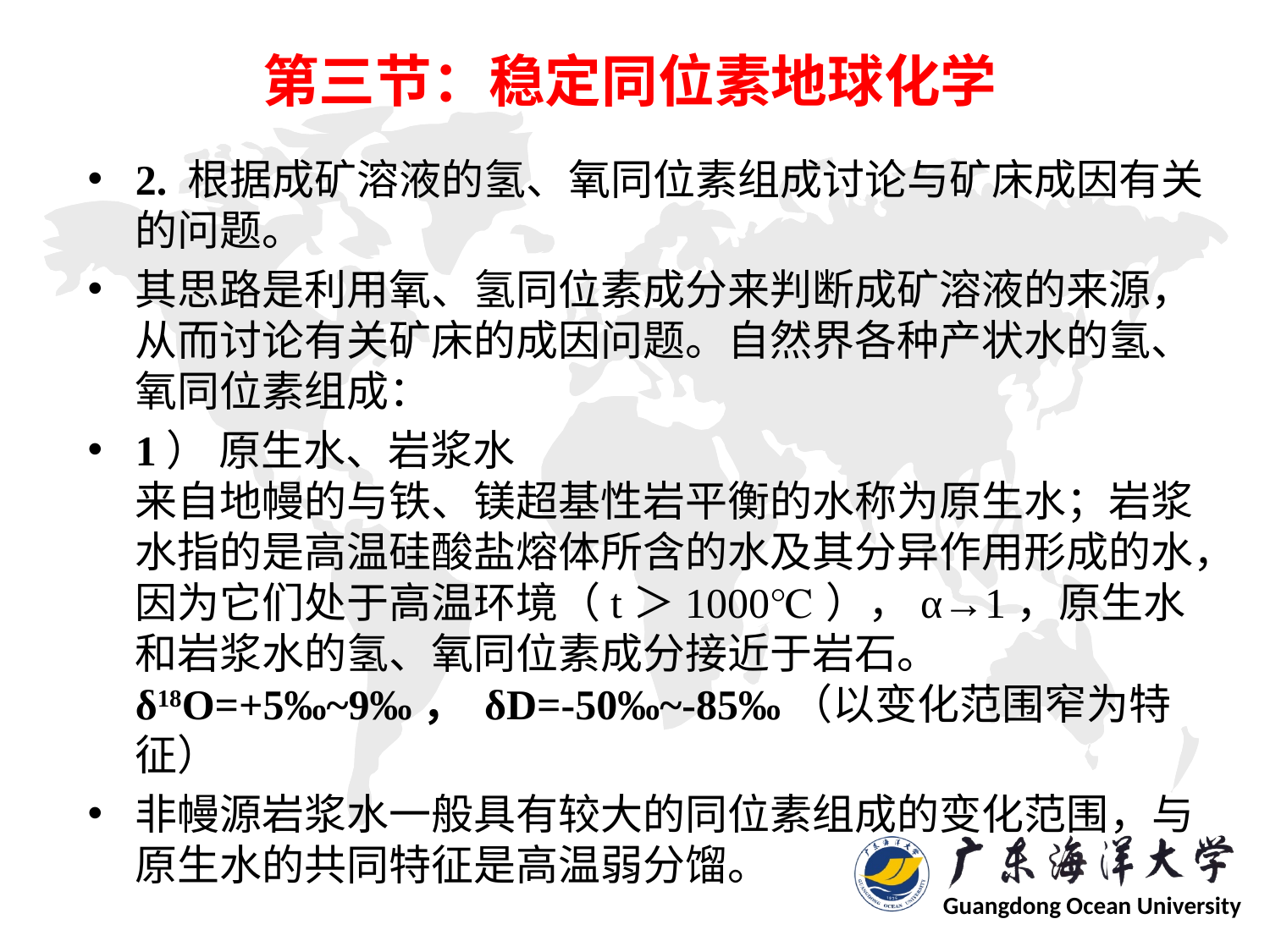

# 第三节：稳定同位素地球化学
2. 根据成矿溶液的氢、氧同位素组成讨论与矿床成因有关
的问题。
其思路是利用氧、氢同位素成分来判断成矿溶液的来源，从而讨论有关矿床的成因问题。自然界各种产状水的氢、 氧同位素组成：
1） 原生水、岩浆水
来自地幔的与铁、镁超基性岩平衡的水称为原生水；岩浆水指的是高温硅酸盐熔体所含的水及其分异作用形成的水，因为它们处于高温环境（t＞1000℃），α→1，原生水和岩浆水的氢、氧同位素成分接近于岩石。
δ18O=+5‰~9‰， δD=-50‰~-85‰（以变化范围窄为特征）
非幔源岩浆水一般具有较大的同位素组成的变化范围，与原生水的共同特征是高温弱分馏。